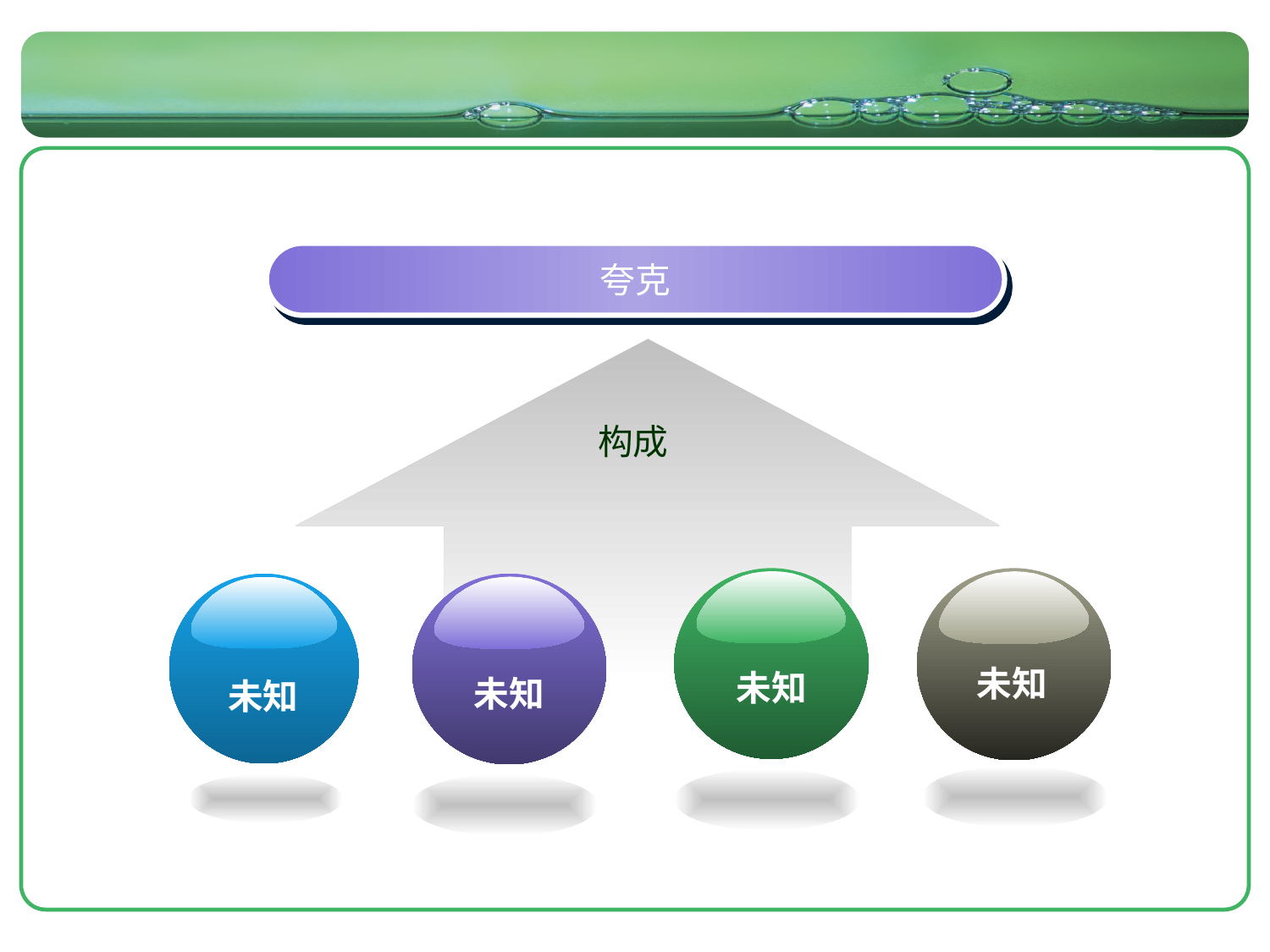

#
夸克

构成

未知

未知

未知

未知